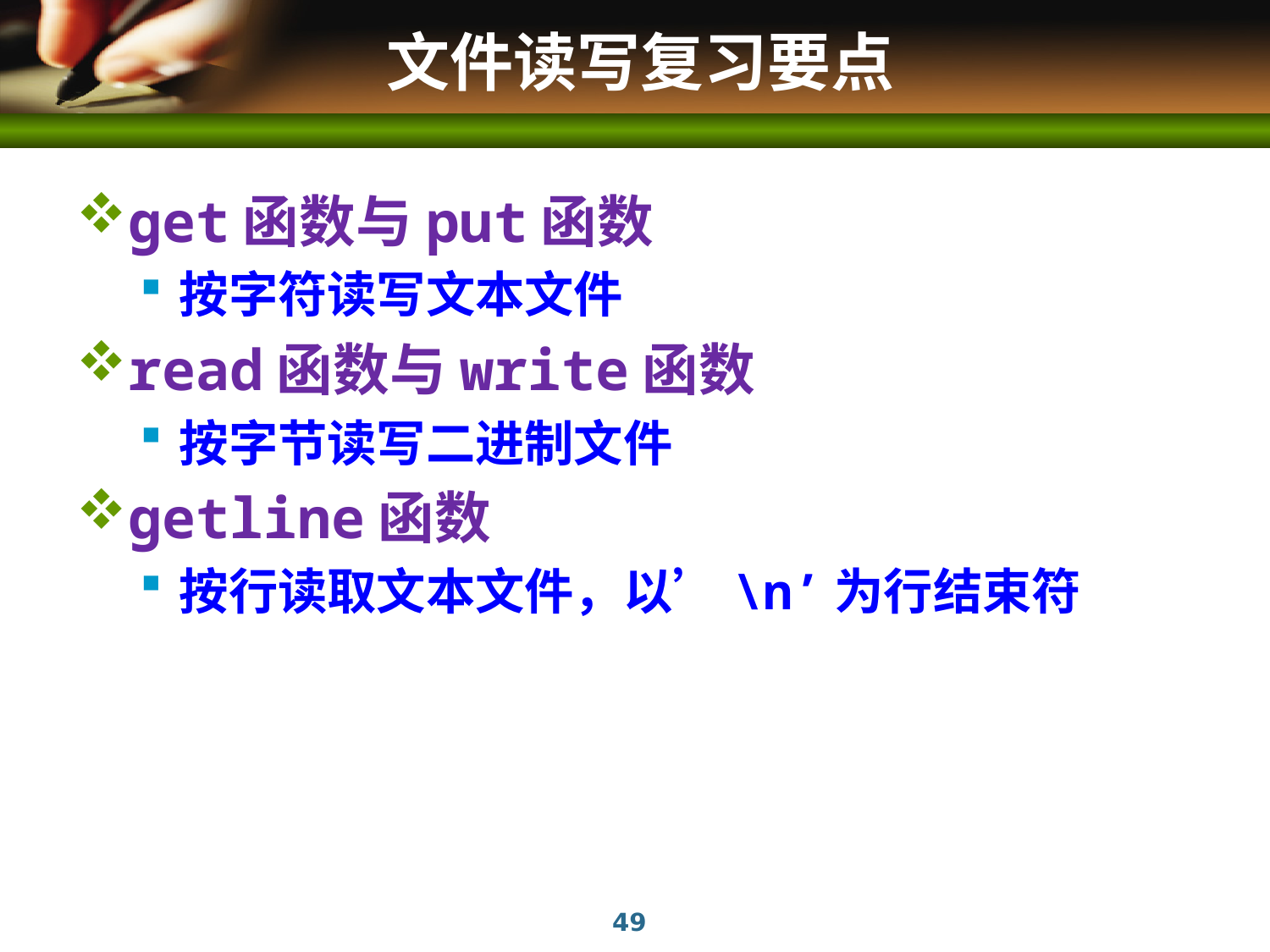

# 文件读写复习要点
get函数与put函数
按字符读写文本文件
read函数与write函数
按字节读写二进制文件
getline函数
按行读取文本文件，以’\n’为行结束符
49